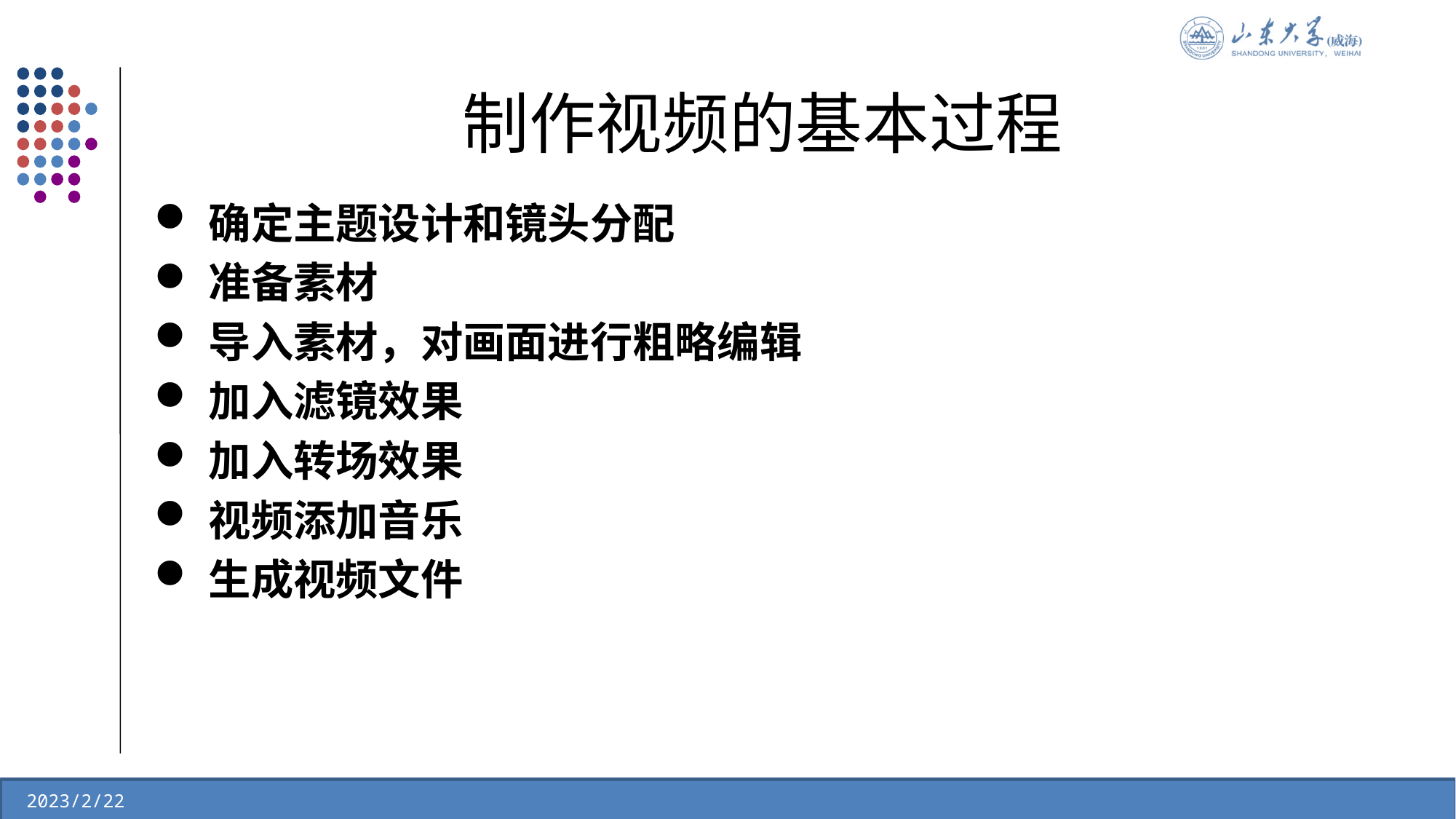

# 制作视频的基本过程
确定主题设计和镜头分配
准备素材
导入素材，对画面进行粗略编辑
加入滤镜效果
加入转场效果
视频添加音乐
生成视频文件